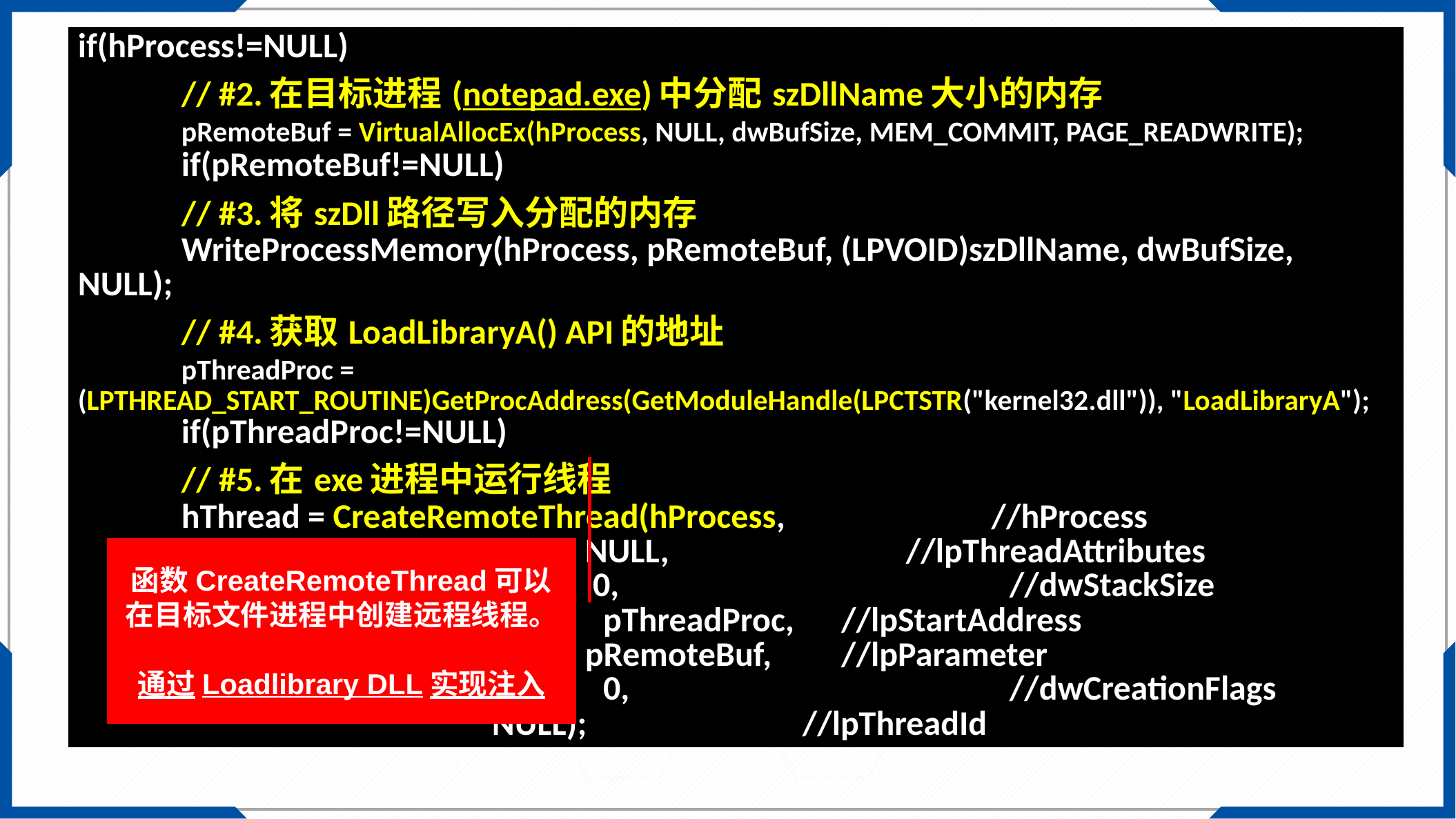

| if(hProcess!=NULL) // #2.在目标进程(notepad.exe)中分配szDllName大小的内存 pRemoteBuf = VirtualAllocEx(hProcess, NULL, dwBufSize, MEM\_COMMIT, PAGE\_READWRITE); if(pRemoteBuf!=NULL) // #3.将szDll路径写入分配的内存 WriteProcessMemory(hProcess, pRemoteBuf, (LPVOID)szDllName, dwBufSize, NULL); // #4.获取LoadLibraryA() API的地址 pThreadProc = (LPTHREAD\_START\_ROUTINE)GetProcAddress(GetModuleHandle(LPCTSTR("kernel32.dll")), "LoadLibraryA"); if(pThreadProc!=NULL) // #5.在exe进程中运行线程 hThread = CreateRemoteThread(hProcess, //hProcess NULL, //lpThreadAttributes 0, //dwStackSize pThreadProc, //lpStartAddress pRemoteBuf, //lpParameter 0, //dwCreationFlags NULL); //lpThreadId |
| --- |
函数CreateRemoteThread可以在目标文件进程中创建远程线程。

通过Loadlibrary DLL实现注入